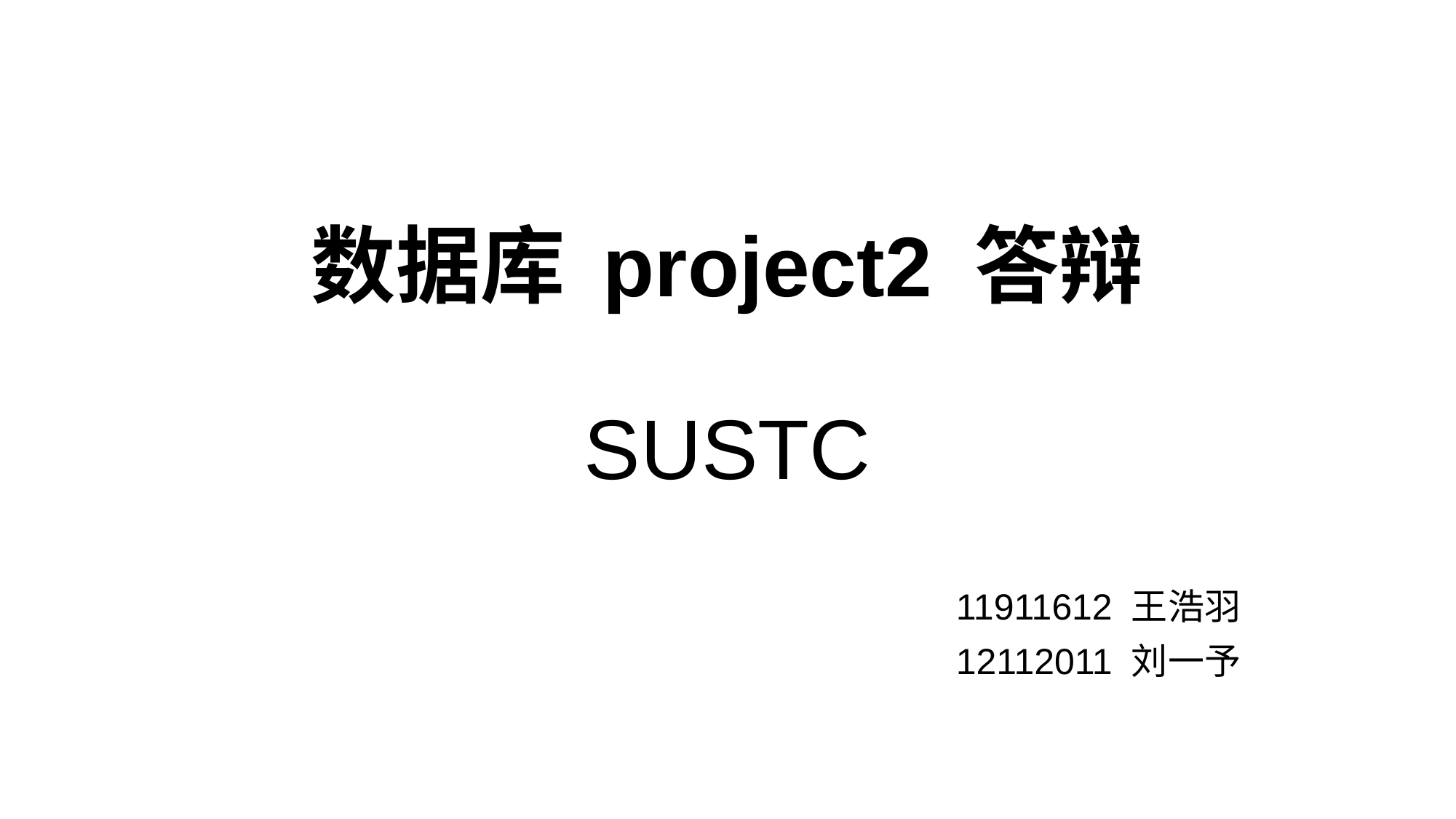

# 数据库 project2 答辩 SUSTC
11911612 王浩羽
12112011 刘一予